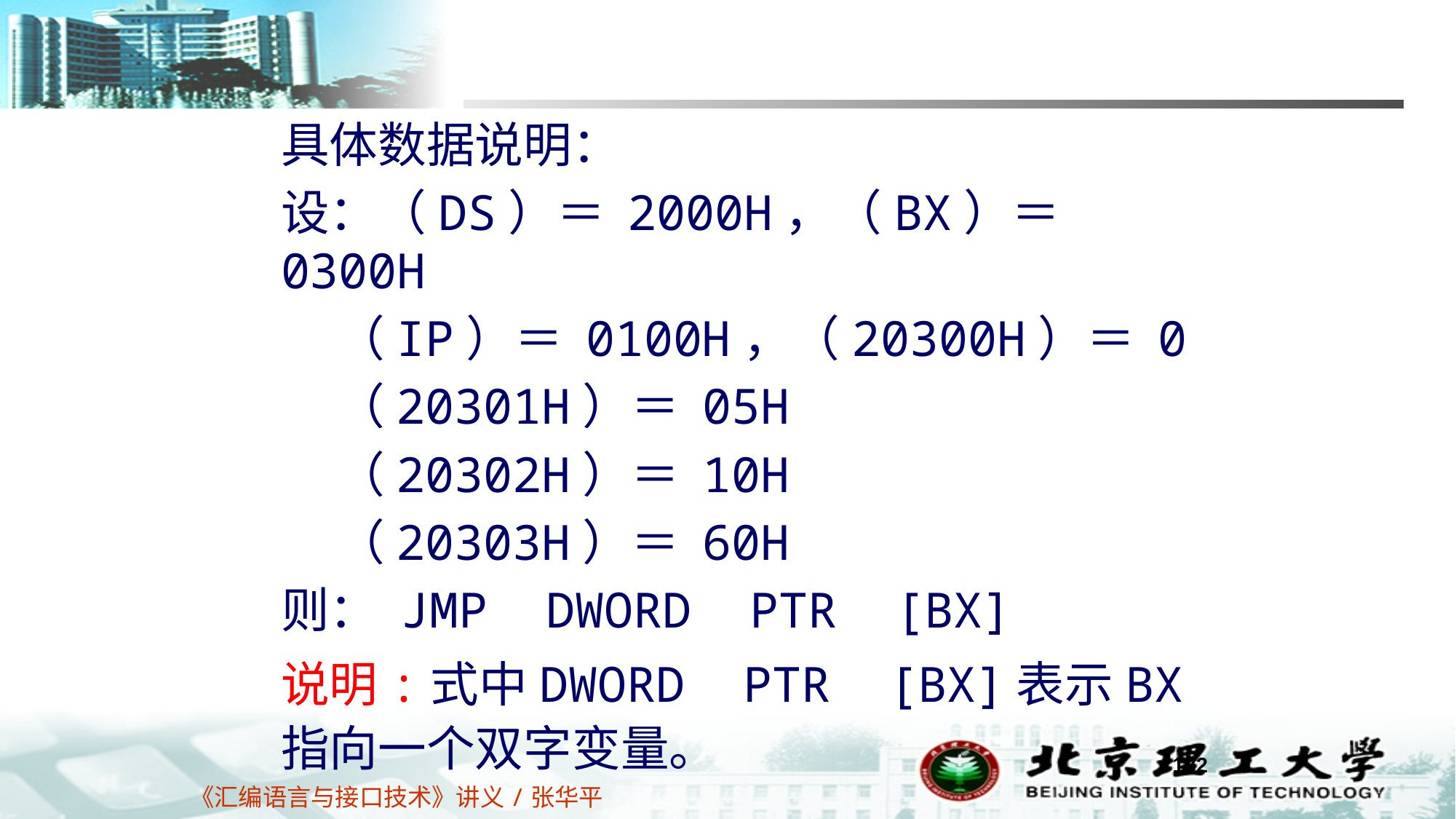

具体数据说明：
	设：（DS）＝ 2000H，（BX）＝ 0300H
	    （IP）＝ 0100H，（20300H）＝ 0
	    （20301H）＝ 05H
	    （20302H）＝ 10H
	    （20303H）＝ 60H
	则： JMP  DWORD  PTR  [BX]
	说明:式中DWORD  PTR  [BX]表示BX指向一个双字变量。
132